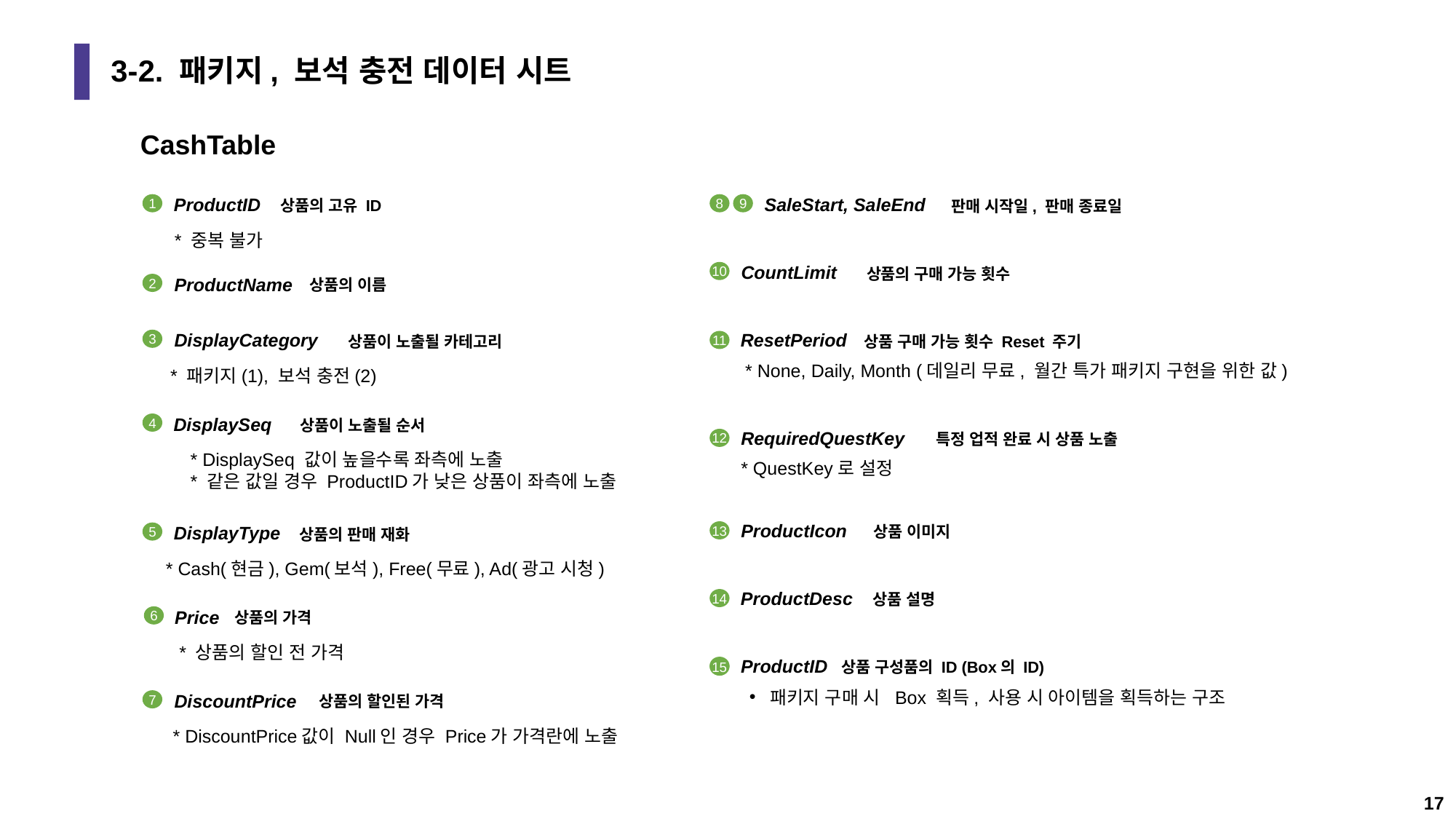

# 3-2. 패키지, 보석 충전 데이터 시트
CashTable
ProductID
상품의 고유 ID
1
* 중복 불가
SaleStart, SaleEnd
판매 시작일, 판매 종료일
9
8
CountLimit
상품의 구매 가능 횟수
10
ProductName
상품의 이름
2
ResetPeriod
상품 구매 가능 횟수 Reset 주기
11
* None, Daily, Month (데일리 무료, 월간 특가 패키지 구현을 위한 값)
DisplayCategory
상품이 노출될 카테고리
3
* 패키지(1), 보석 충전(2)
DisplaySeq
상품이 노출될 순서
4
* DisplaySeq 값이 높을수록 좌측에 노출
* 같은 값일 경우 ProductID가 낮은 상품이 좌측에 노출
RequiredQuestKey
특정 업적 완료 시 상품 노출
12
* QuestKey로 설정
ProductIcon
상품 이미지
13
DisplayType
상품의 판매 재화
5
* Cash(현금), Gem(보석), Free(무료), Ad(광고 시청)
ProductDesc
상품 설명
14
Price
상품의 가격
6
* 상품의 할인 전 가격
ProductID
상품 구성품의 ID (Box의 ID)
15
15
패키지 구매 시  Box 획득, 사용 시 아이템을 획득하는 구조
DiscountPrice
상품의 할인된 가격
7
* DiscountPrice값이 Null인 경우 Price가 가격란에 노출